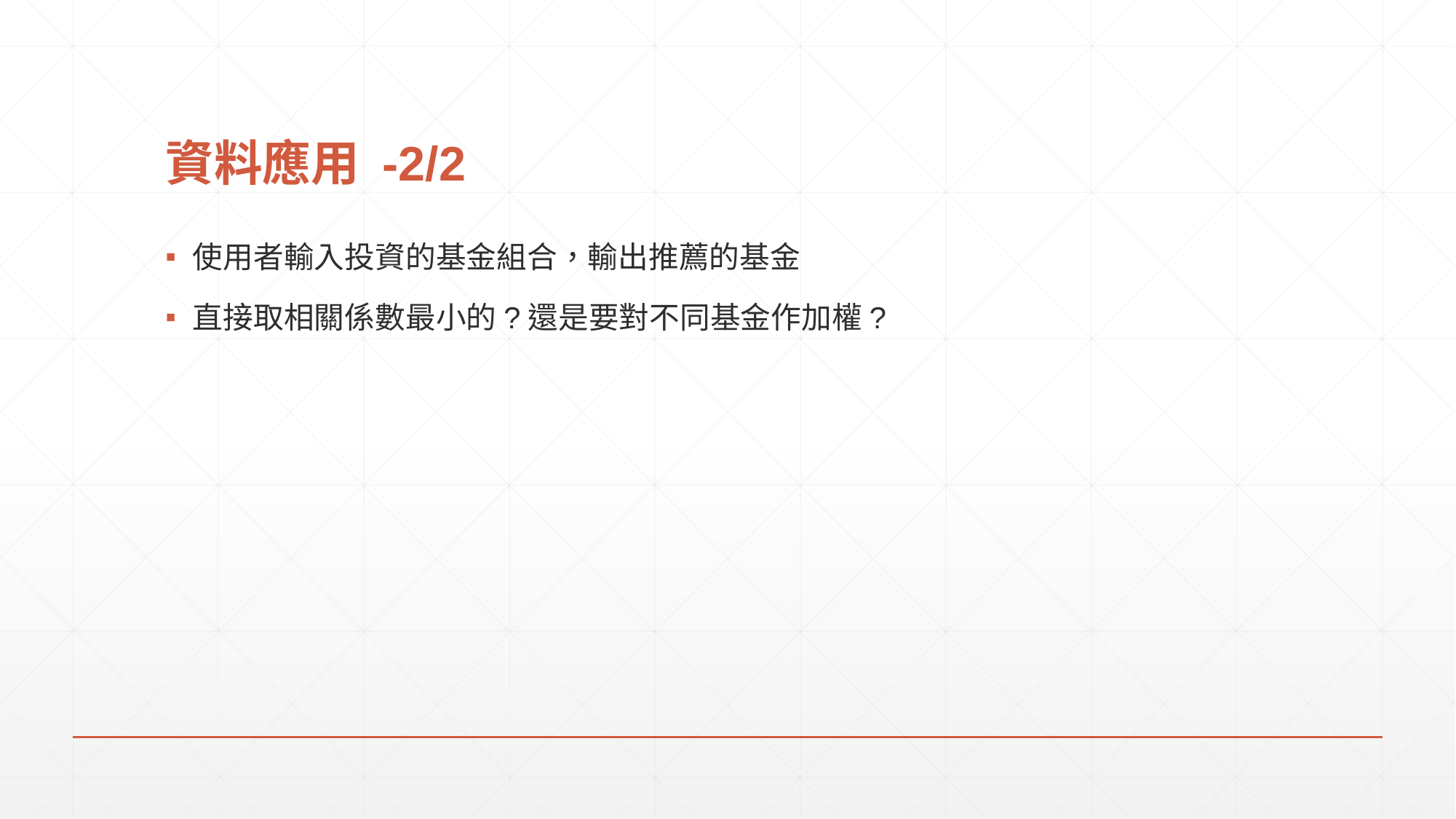

# 資料應用 -2/2
使用者輸入投資的基金組合，輸出推薦的基金
直接取相關係數最小的?還是要對不同基金作加權?